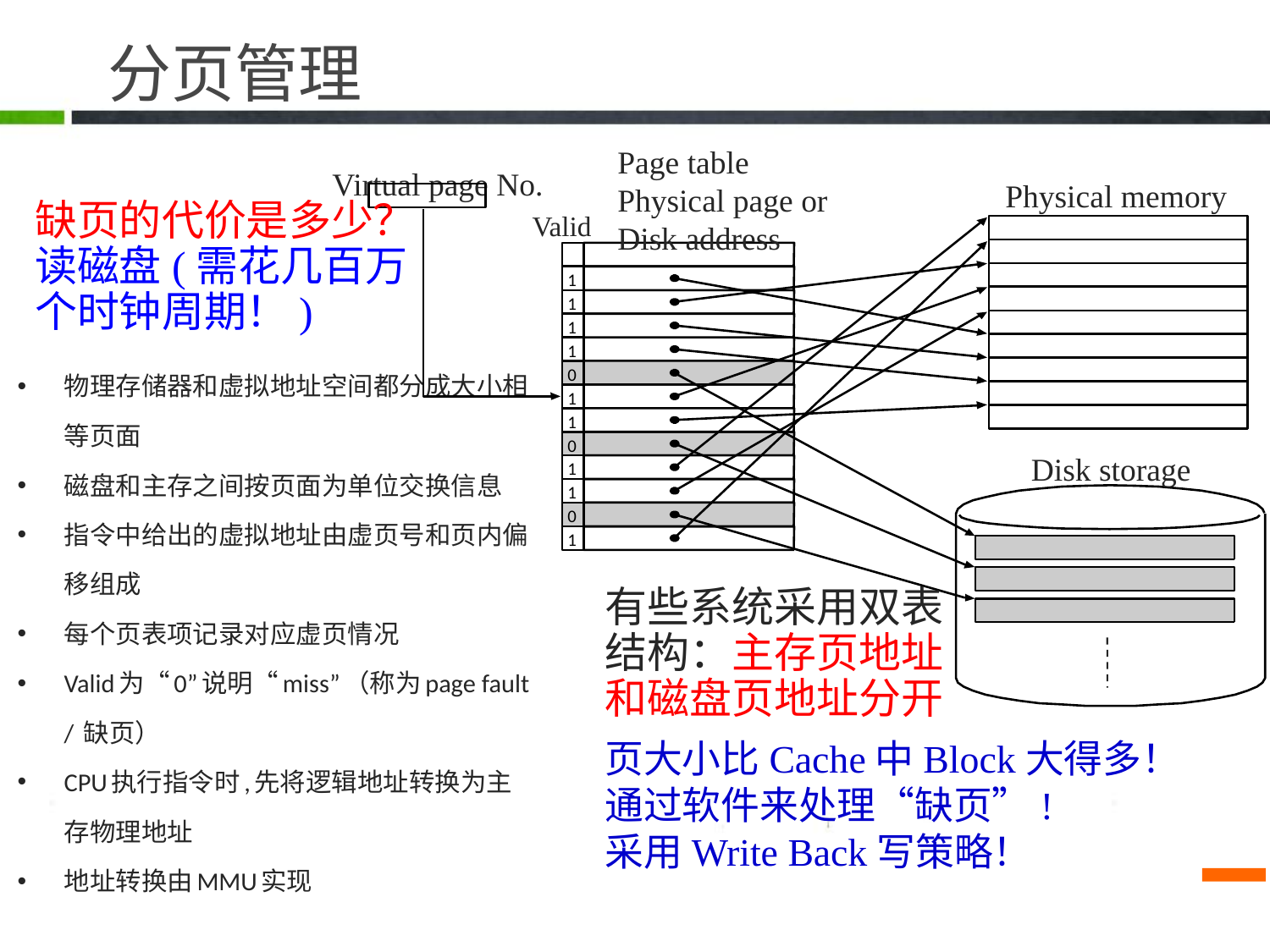

# 分页管理
Page table
Physical page or
Disk address
Physical memory

Valid

1

1

1

1

0

1

1

0

Disk storage

1

1

0

1

Virtual page No.
缺页的代价是多少？
读磁盘(需花几百万个时钟周期！)
物理存储器和虚拟地址空间都分成大小相等页面
磁盘和主存之间按页面为单位交换信息
指令中给出的虚拟地址由虚页号和页内偏移组成
每个页表项记录对应虚页情况
Valid为“0”说明“miss”（称为page fault / 缺页）
CPU执行指令时,先将逻辑地址转换为主存物理地址
地址转换由MMU实现
有些系统采用双表结构：主存页地址和磁盘页地址分开
页大小比Cache中Block大得多！
通过软件来处理“缺页”!
采用Write Back写策略！